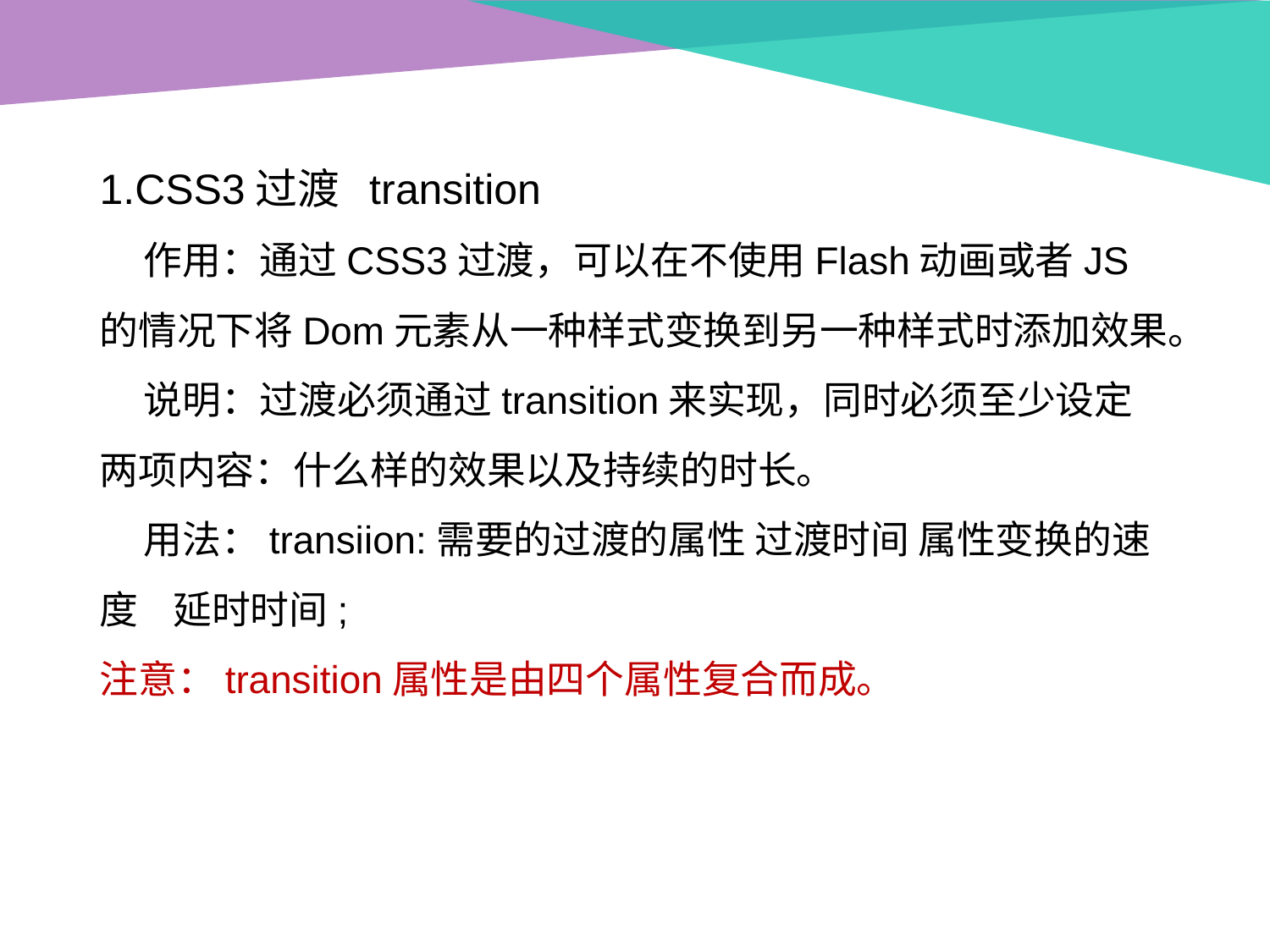

1.CSS3过渡  transition
    作用：通过CSS3过渡，可以在不使用Flash动画或者JS的情况下将Dom元素从一种样式变换到另一种样式时添加效果。
    说明：过渡必须通过transition来实现，同时必须至少设定两项内容：什么样的效果以及持续的时长。
    用法：transiion:需要的过渡的属性 过渡时间 属性变换的速度    延时时间;
注意：transition属性是由四个属性复合而成。